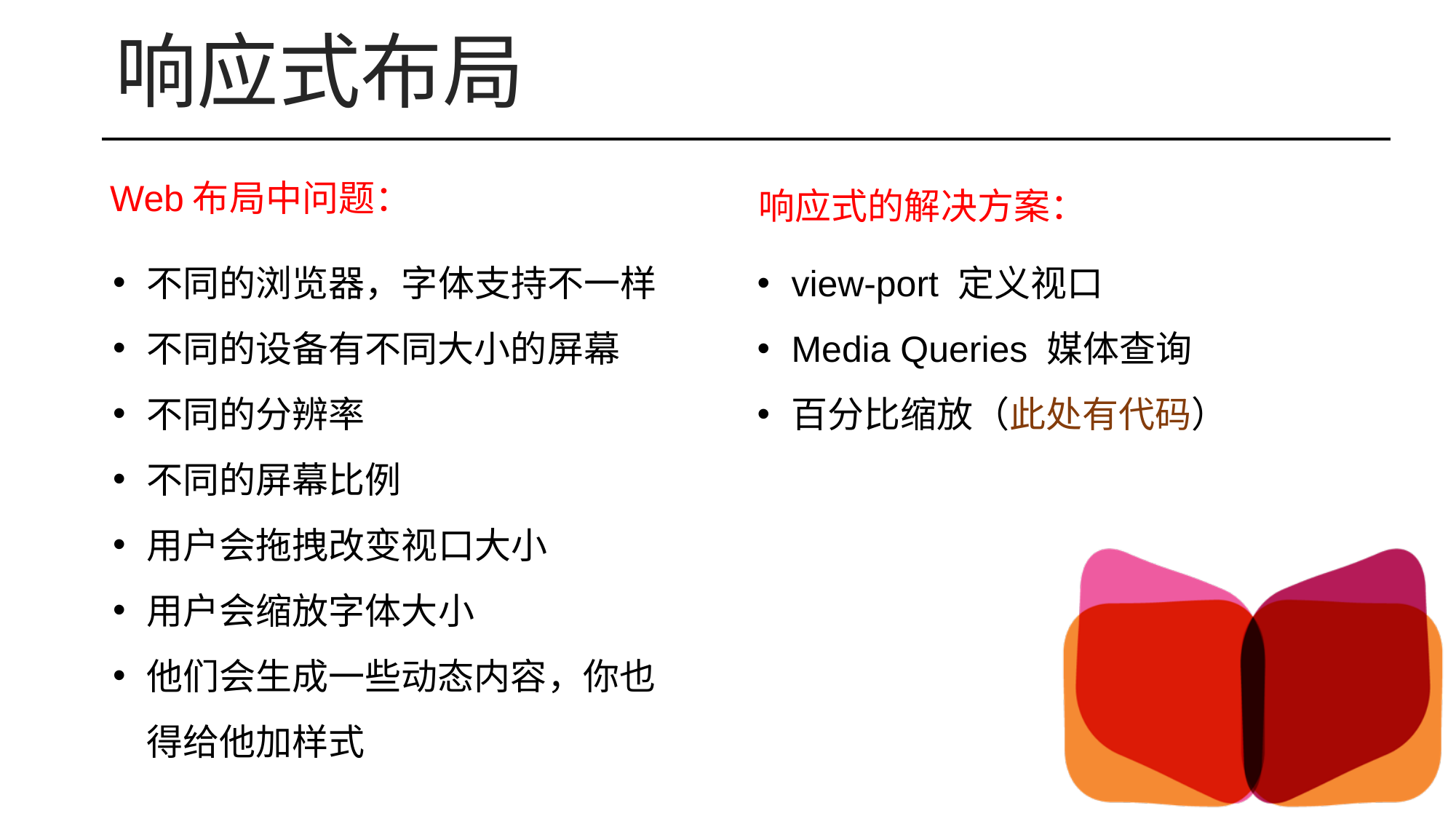

响应式布局
Web布局中问题：
响应式的解决方案：
不同的浏览器，字体支持不一样
不同的设备有不同大小的屏幕
不同的分辨率
不同的屏幕比例
用户会拖拽改变视口大小
用户会缩放字体大小
他们会生成一些动态内容，你也得给他加样式

view-port 定义视口
Media Queries 媒体查询
百分比缩放（此处有代码）